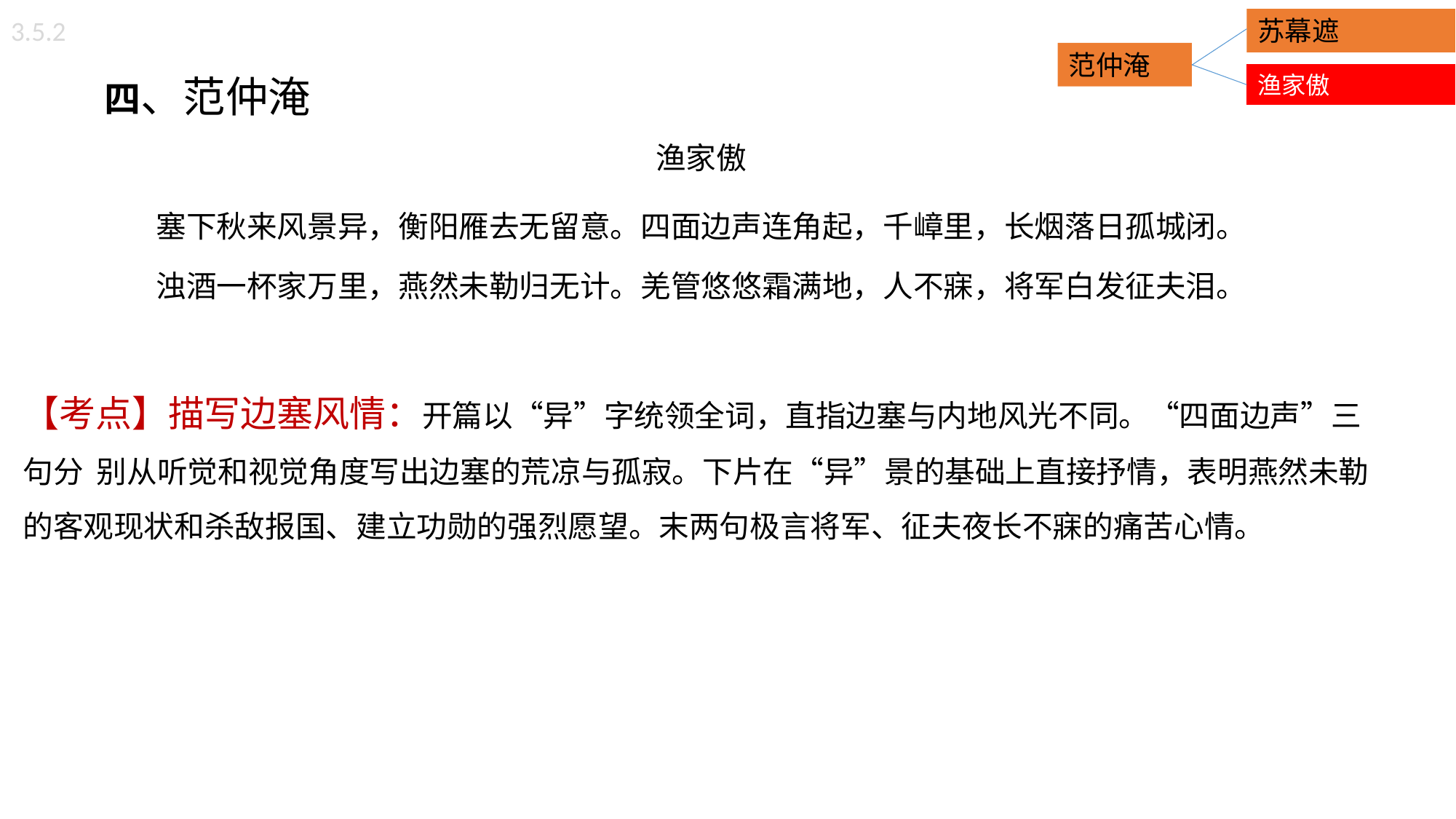

苏幕遮
3.5.2
范仲淹
         四、范仲淹
渔家傲
塞下秋来风景异，衡阳雁去无留意。四面边声连角起，千嶂里，长烟落日孤城闭。
浊酒一杯家万里，燕然未勒归无计。羌管悠悠霜满地，人不寐，将军白发征夫泪。

【考点】描写边塞风情：开篇以“异”字统领全词，直指边塞与内地风光不同。“四面边声”三句分  别从听觉和视觉角度写出边塞的荒凉与孤寂。下片在“异”景的基础上直接抒情，表明燕然未勒的客观现状和杀敌报国、建立功勋的强烈愿望。末两句极言将军、征夫夜长不寐的痛苦心情。
渔家傲